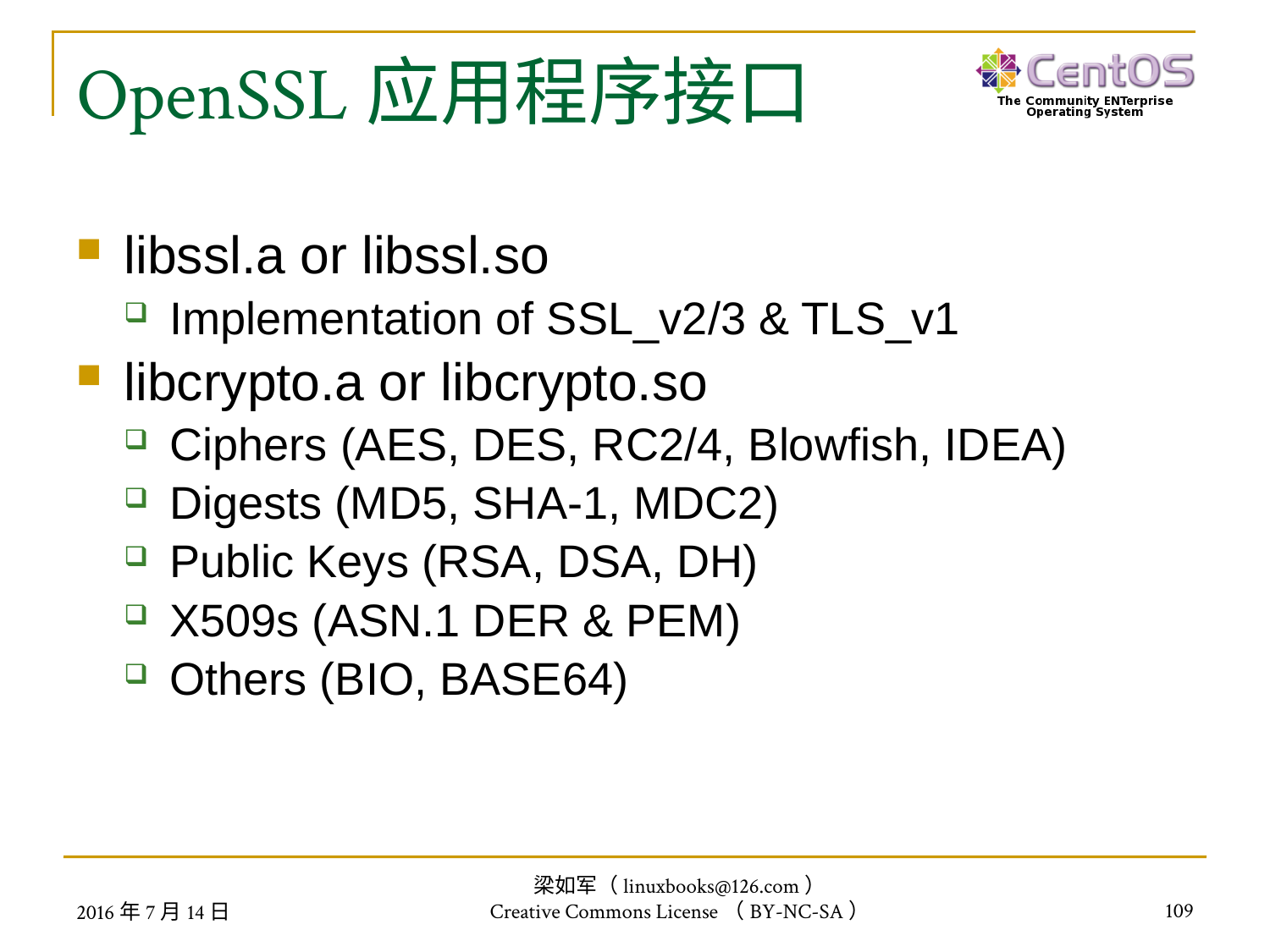

# OpenSSL应用程序接口
libssl.a or libssl.so
Implementation of SSL_v2/3 & TLS_v1
libcrypto.a or libcrypto.so
Ciphers (AES, DES, RC2/4, Blowfish, IDEA)
Digests (MD5, SHA-1, MDC2)
Public Keys (RSA, DSA, DH)
X509s (ASN.1 DER & PEM)
Others (BIO, BASE64)

梁如军（linuxbooks@126.com）
Creative Commons License（BY-NC-SA）
2016年7月14日
109